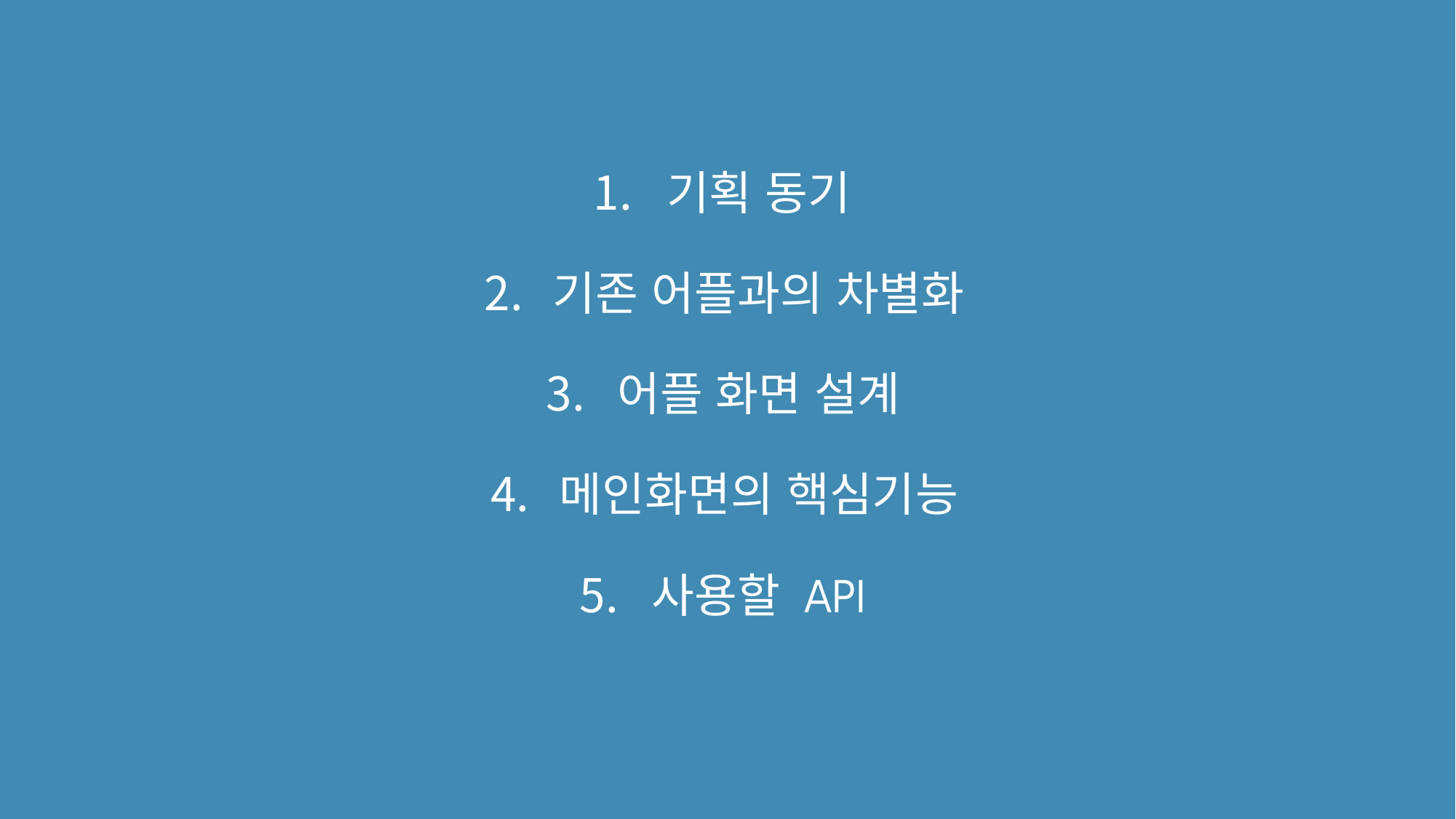

기획 동기

기존 어플과의 차별화

어플 화면 설계

메인화면의 핵심기능

사용할 API